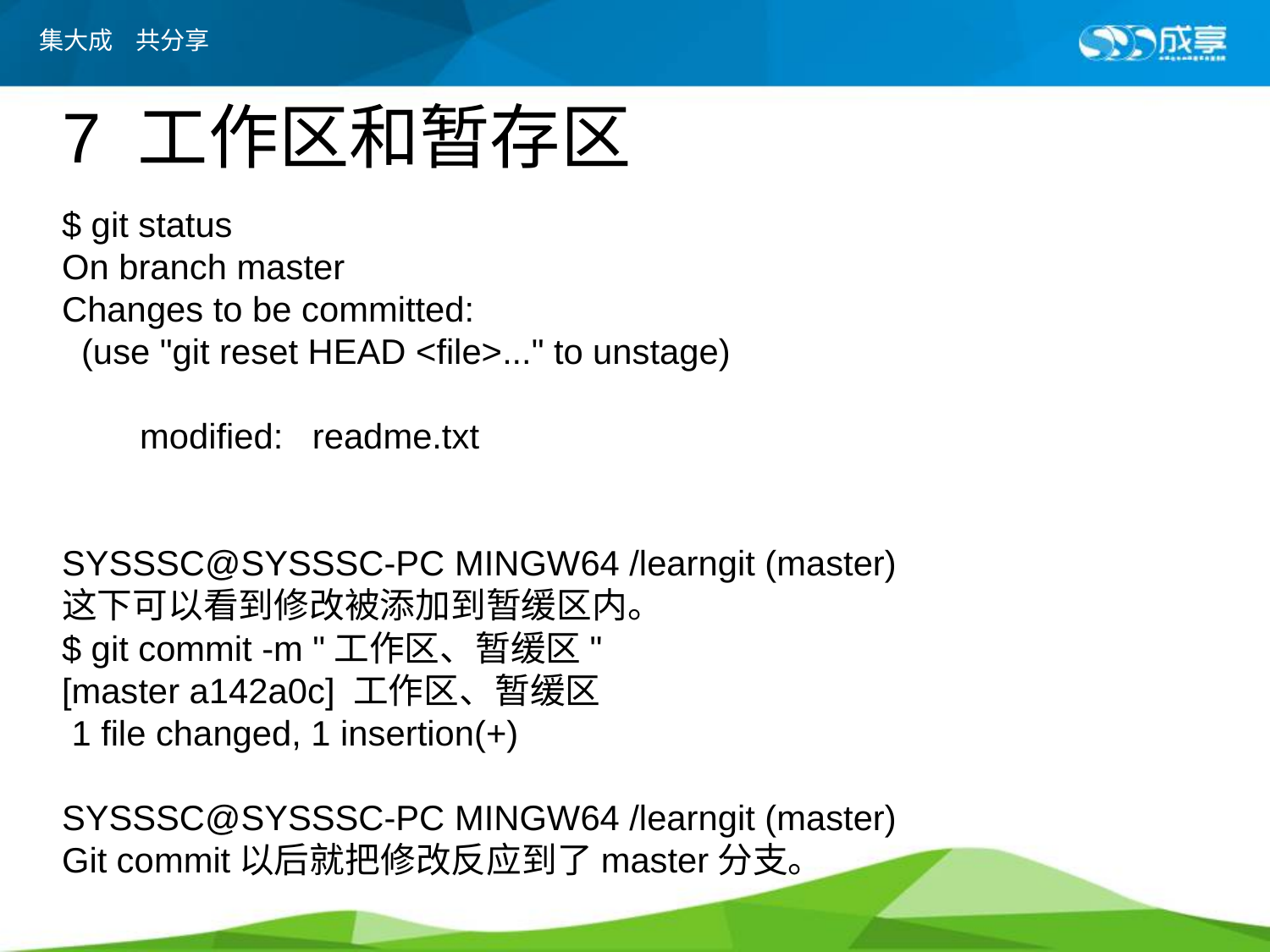

7 工作区和暂存区

$ git status
On branch master
Changes to be committed:
  (use "git reset HEAD <file>..." to unstage)

        modified:   readme.txt

SYSSSC@SYSSSC-PC MINGW64 /learngit (master)
这下可以看到修改被添加到暂缓区内。
$ git commit -m "工作区、暂缓区"
[master a142a0c] 工作区、暂缓区
 1 file changed, 1 insertion(+)

SYSSSC@SYSSSC-PC MINGW64 /learngit (master)
Git commit以后就把修改反应到了master分支。